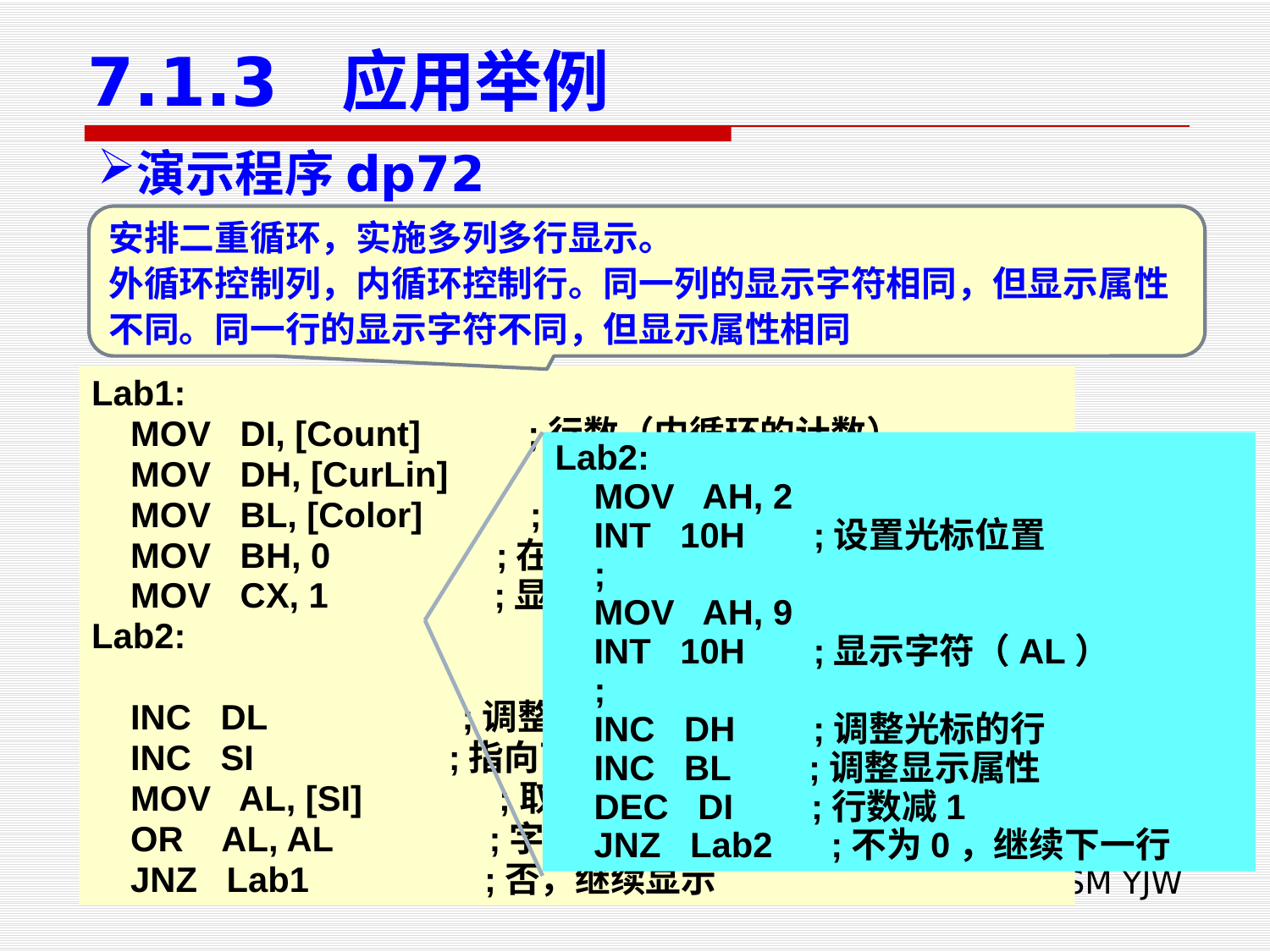

# 7.1.3  应用举例
演示程序dp72
安排二重循环，实施多列多行显示。
外循环控制列，内循环控制行。同一列的显示字符相同，但显示属性不同。同一行的显示字符不同，但显示属性相同
Lab1:
    MOV   DI, [Count]           ;行数（内循环的计数）
    MOV   DH, [CurLin]          ;DH=光标行号
    MOV   BL, [Color]           ;BL=显示属性初值
    MOV   BH, 0                 ;在第0页显示
    MOV   CX, 1                 ;显示1个字符
Lab2:

    INC   DL                    ;调整光标的列
    INC   SI                    ;指向下一个待显示字符
    MOV   AL, [SI]              ;取得待显示字符
    OR    AL, AL                ;字符串结束标志？
    JNZ   Lab1                  ;否，继续显示
Lab2:
    MOV   AH, 2
    INT   10H       ;设置光标位置
    ;
    MOV   AH, 9
    INT   10H       ;显示字符（AL）
    ;
    INC   DH        ;调整光标的行
    INC   BL        ;调整显示属性
    DEC   DI        ;行数减1
    JNZ   Lab2      ;不为0，继续下一行